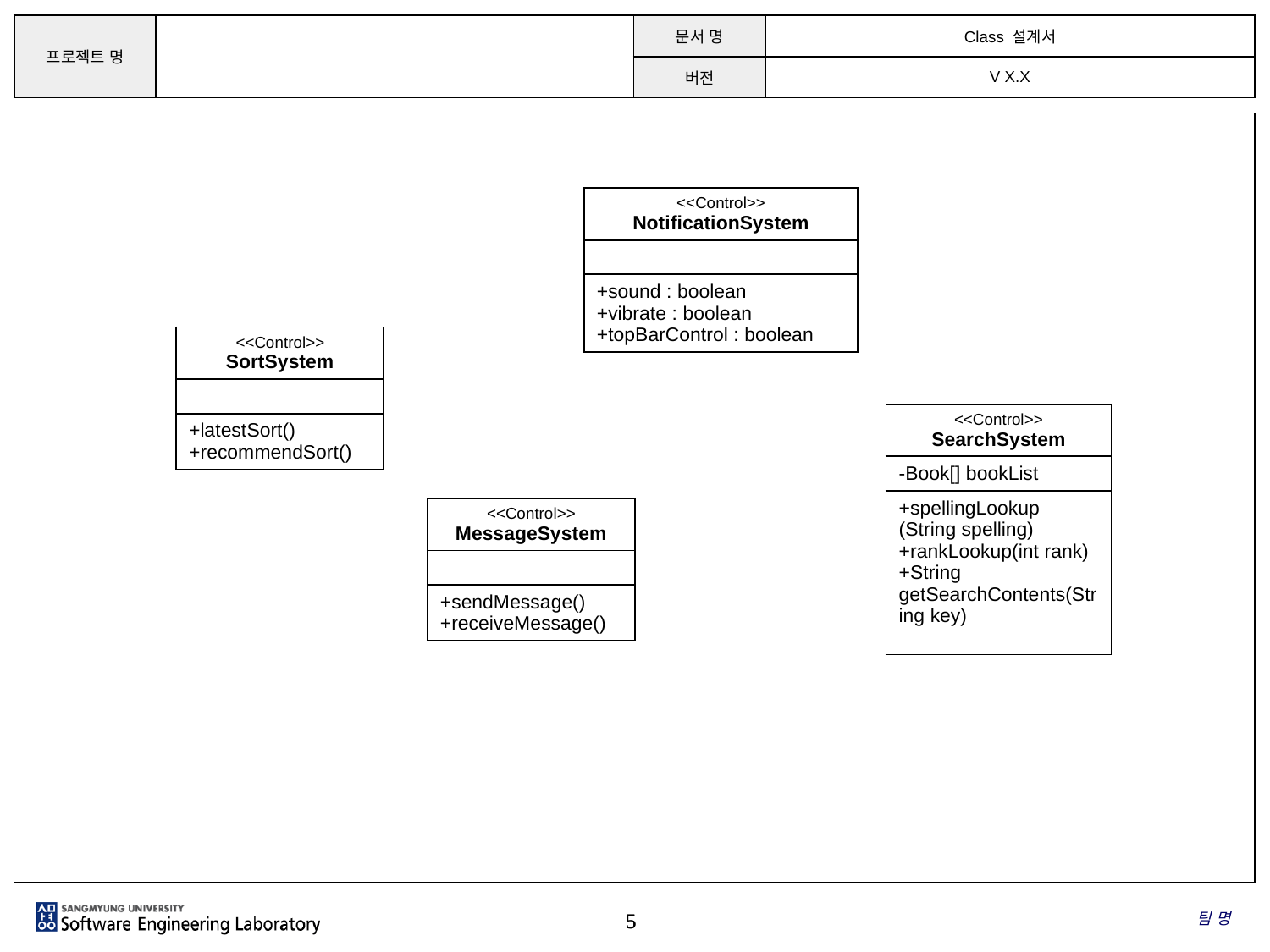

| <<Control>> NotificationSystem |
| --- |
|  |
| +sound : boolean +vibrate : boolean +topBarControl : boolean |
| <<Control>> SortSystem |
| --- |
|  |
| +latestSort() +recommendSort() |
| <<Control>> SearchSystem |
| --- |
| -Book[] bookList |
| +spellingLookup (String spelling) +rankLookup(int rank) +String getSearchContents(String key) |
| <<Control>> MessageSystem |
| --- |
|  |
| +sendMessage() +receiveMessage() |
팀 명